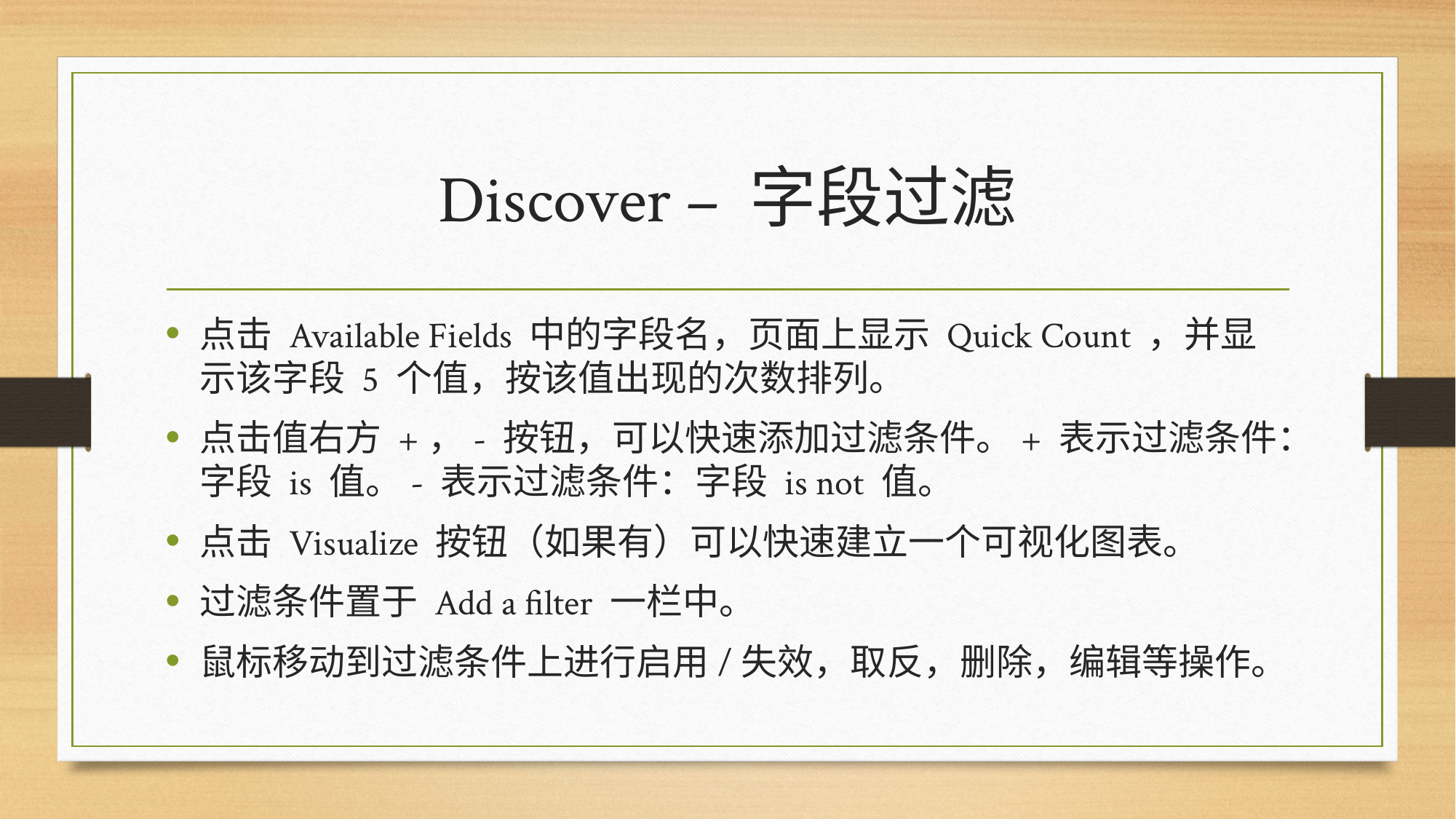

# Discover – 字段过滤
点击 Available Fields 中的字段名，页面上显示 Quick Count ，并显示该字段 5 个值，按该值出现的次数排列。
点击值右方 +，- 按钮，可以快速添加过滤条件。+ 表示过滤条件：字段 is 值。- 表示过滤条件：字段 is not 值。
点击 Visualize 按钮（如果有）可以快速建立一个可视化图表。
过滤条件置于 Add a filter 一栏中。
鼠标移动到过滤条件上进行启用/失效，取反，删除，编辑等操作。